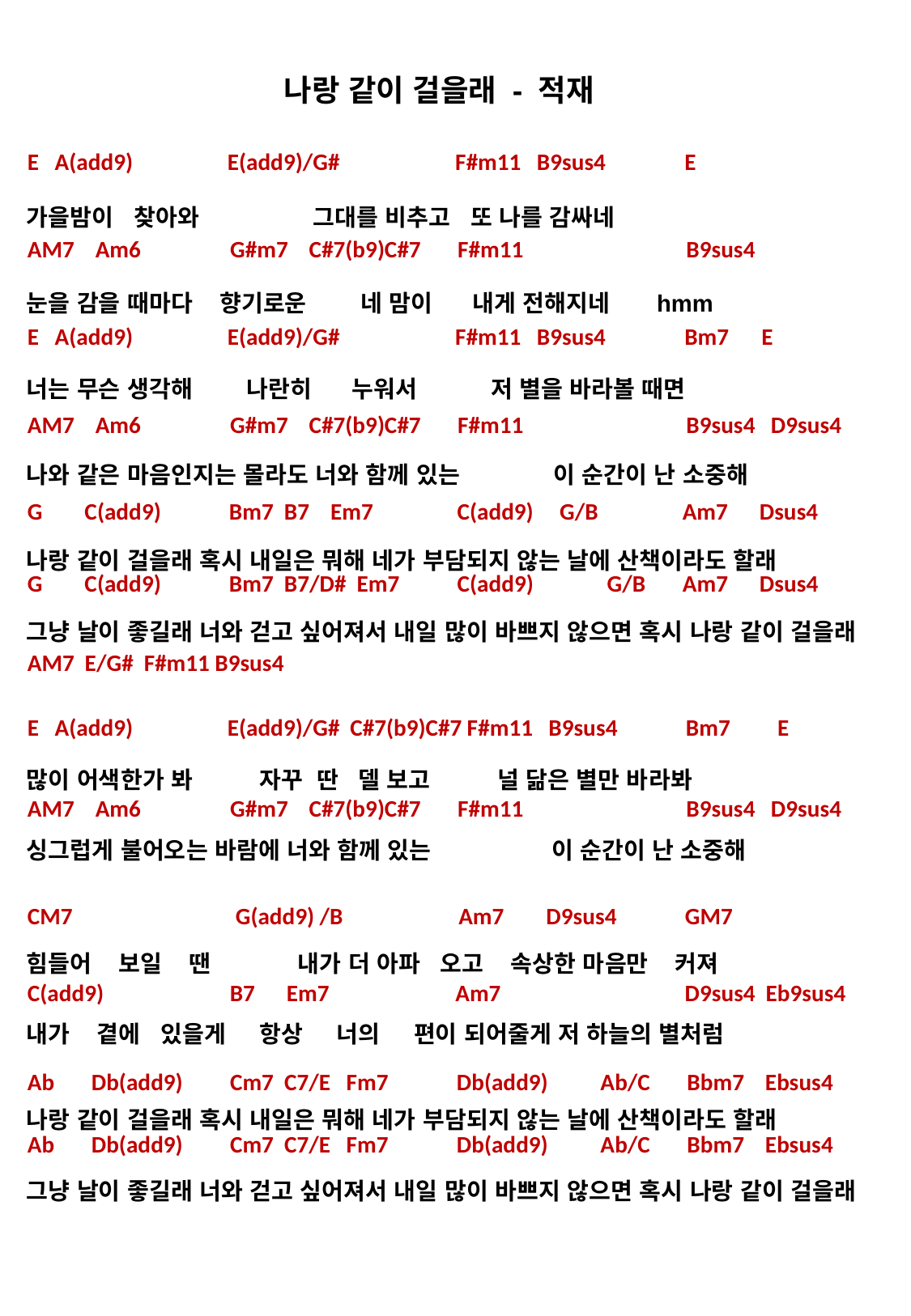

나랑 같이 걸을래 - 적재
E   A(add9)                  E(add9)/G#                      F#m11   B9sus4               E
가을밤이   찾아와                 그대를 비추고   또 나를 감싸네
눈을 감을 때마다    향기로운        네 맘이      내게 전해지네      hmm
너는 무슨 생각해        나란히      누워서           저 별을 바라볼 때면
나와 같은 마음인지는 몰라도 너와 함께 있는              이 순간이 난 소중해
나랑 같이 걸을래 혹시 내일은 뭐해 네가 부담되지 않는 날에 산책이라도 할래
그냥 날이 좋길래 너와 걷고 싶어져서 내일 많이 바쁘지 않으면 혹시 나랑 같이 걸을래
AM7    Am6                 G#m7    C#7(b9)C#7       F#m11                               B9sus4
E   A(add9)                  E(add9)/G#                      F#m11   B9sus4               Bm7      E
AM7    Am6                 G#m7    C#7(b9)C#7       F#m11                               B9sus4   D9sus4
G        C(add9)             Bm7  B7    Em7                C(add9)     G/B                Am7      Dsus4
G        C(add9)             Bm7  B7/D#  Em7           C(add9)              G/B       Am7      Dsus4
AM7  E/G#  F#m11 B9sus4
E   A(add9)                  E(add9)/G#  C#7(b9)C#7 F#m11   B9sus4             Bm7         E
많이 어색한가 봐          자꾸  딴   델 보고          널 닮은 별만 바라봐
싱그럽게 불어오는 바람에 너와 함께 있는                  이 순간이 난 소중해
AM7    Am6                 G#m7    C#7(b9)C#7       F#m11                               B9sus4   D9sus4
CM7                               G(add9) /B                      Am7        D9sus4             GM7
힘들어    보일    땐             내가 더 아파   오고    속상한 마음만    커져
내가    곁에   있을게     항상     너의     편이 되어줄게 저 하늘의 별처럼
나랑 같이 걸을래 혹시 내일은 뭐해 네가 부담되지 않는 날에 산책이라도 할래
그냥 날이 좋길래 너와 걷고 싶어져서 내일 많이 바쁘지 않으면 혹시 나랑 같이 걸을래
C(add9)                        B7      Em7                        Am7                                   D9sus4  Eb9sus4
Ab       Db(add9)         Cm7  C7/E   Fm7             Db(add9)          Ab/C       Bbm7    Ebsus4
Ab       Db(add9)         Cm7  C7/E   Fm7             Db(add9)          Ab/C       Bbm7    Ebsus4